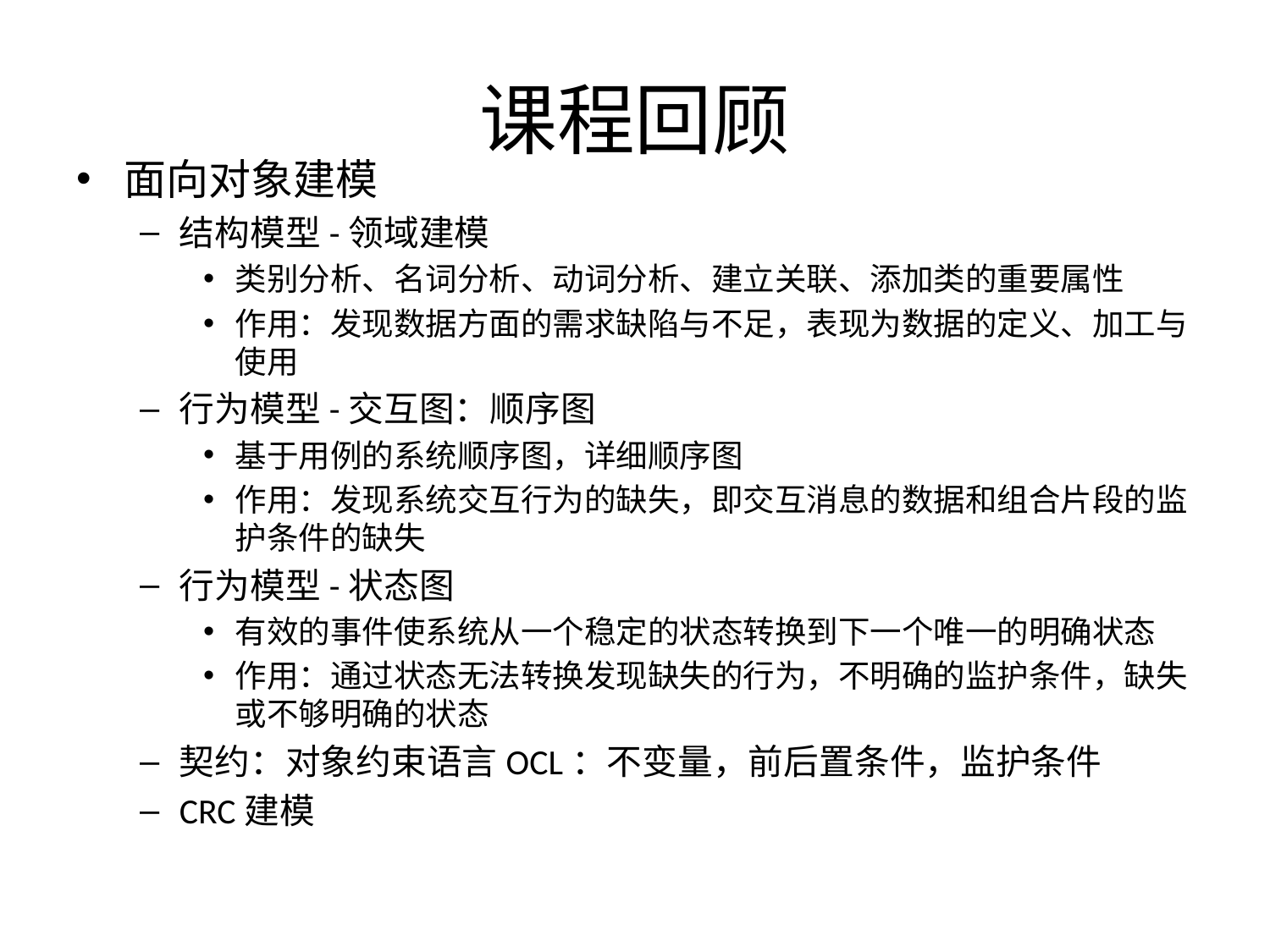

# 课程回顾
面向对象建模
结构模型-领域建模
类别分析、名词分析、动词分析、建立关联、添加类的重要属性
作用：发现数据方面的需求缺陷与不足，表现为数据的定义、加工与使用
行为模型-交互图：顺序图
基于用例的系统顺序图，详细顺序图
作用：发现系统交互行为的缺失，即交互消息的数据和组合片段的监护条件的缺失
行为模型-状态图
有效的事件使系统从一个稳定的状态转换到下一个唯一的明确状态
作用：通过状态无法转换发现缺失的行为，不明确的监护条件，缺失或不够明确的状态
契约：对象约束语言OCL：不变量，前后置条件，监护条件
CRC建模